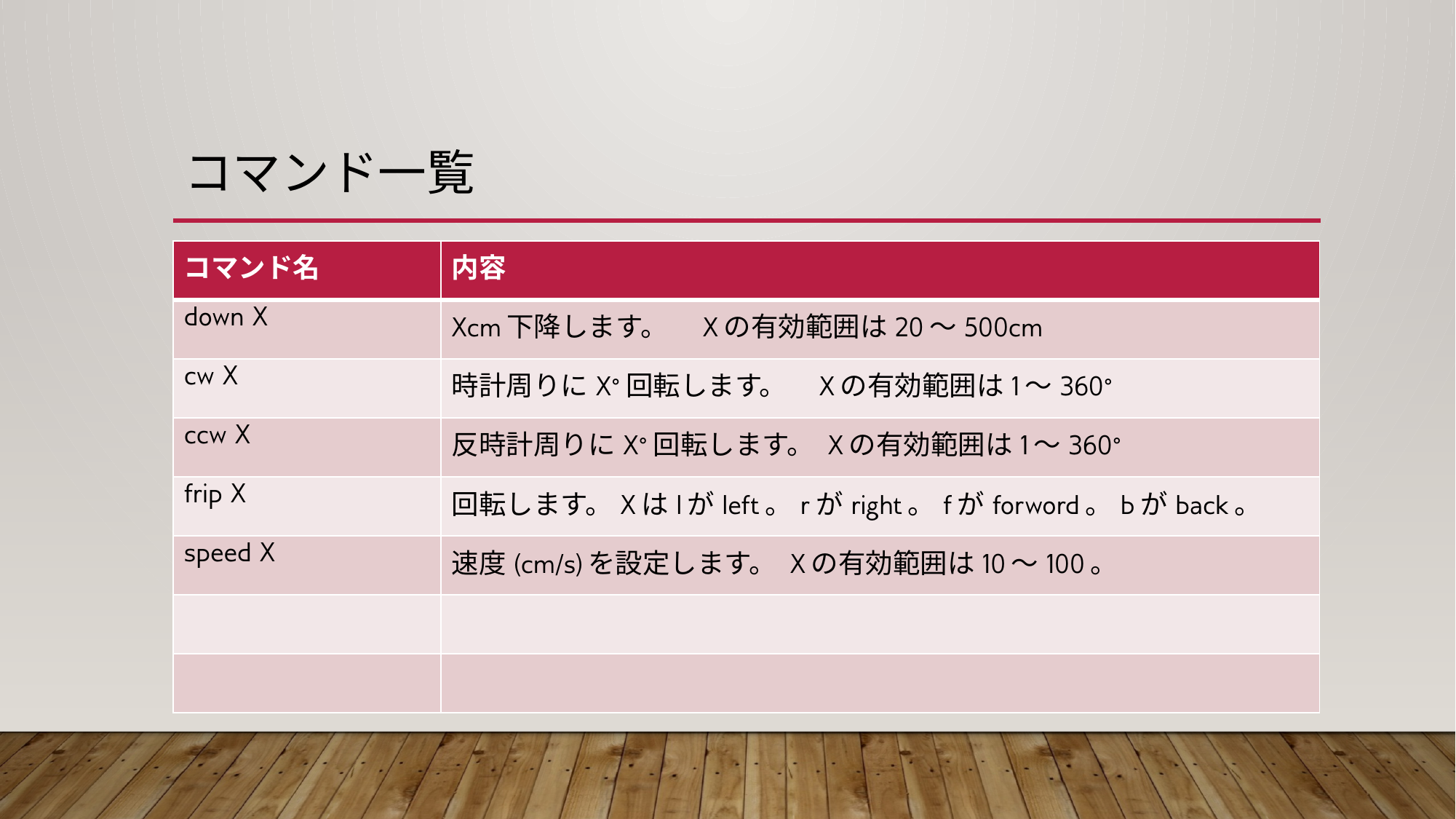

# コマンド一覧
| コマンド名 | 内容 |
| --- | --- |
| down X | Xcm下降します。　Xの有効範囲は20～500cm |
| cw X | 時計周りにX°回転します。 Xの有効範囲は1～360° |
| ccw X | 反時計周りにX°回転します。 Xの有効範囲は1～360° |
| frip X | 回転します。Xはlがleft。rがright。fがforword。bがback。 |
| speed X | 速度(cm/s)を設定します。 Xの有効範囲は10～100。 |
|  |  |
|  |  |